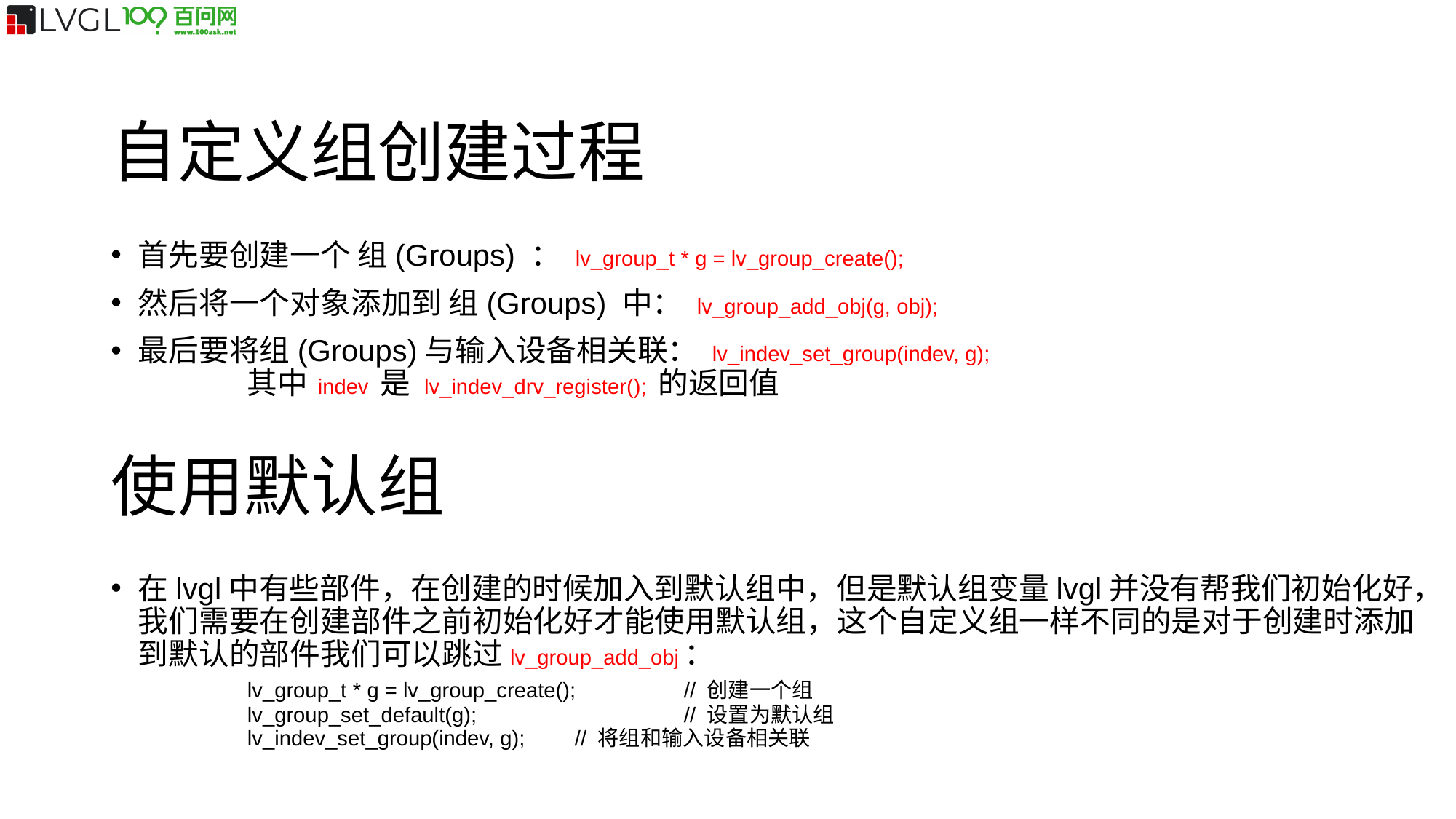

自定义组创建过程
首先要创建一个 组(Groups) ： lv_group_t * g = lv_group_create();
然后将一个对象添加到 组(Groups) 中： lv_group_add_obj(g, obj);
最后要将组(Groups)与输入设备相关联： lv_indev_set_group(indev, g);
	其中 indev 是 lv_indev_drv_register(); 的返回值
使用默认组
在lvgl中有些部件，在创建的时候加入到默认组中，但是默认组变量lvgl并没有帮我们初始化好，我们需要在创建部件之前初始化好才能使用默认组，这个自定义组一样不同的是对于创建时添加到默认的部件我们可以跳过lv_group_add_obj：
	lv_group_t * g = lv_group_create();	// 创建一个组
	lv_group_set_default(g);		// 设置为默认组
	lv_indev_set_group(indev, g);	// 将组和输入设备相关联